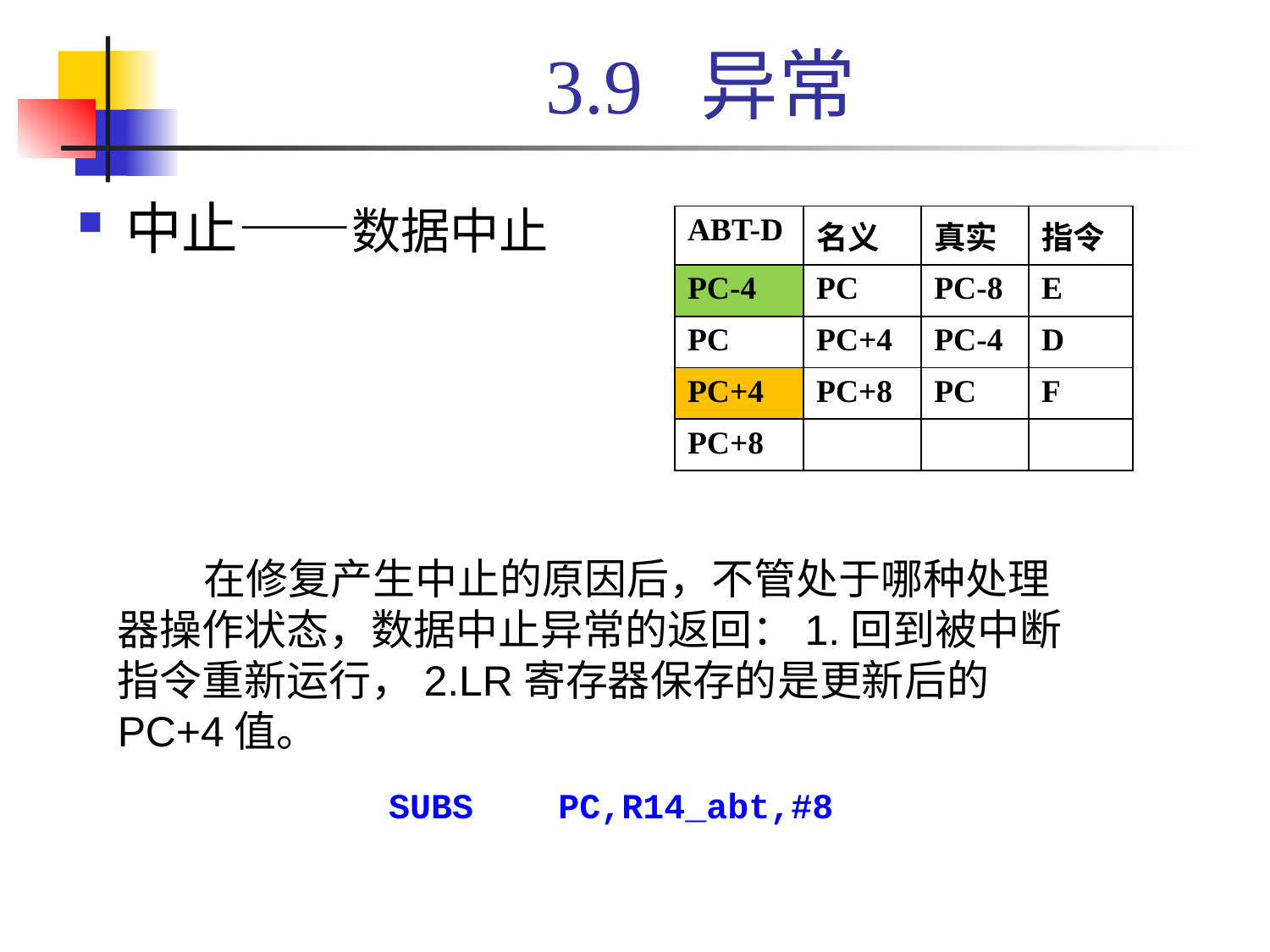

# 3.9  异常
中止——数据中止
| ABT-D | 名义 | 真实 | 指令 |
| --- | --- | --- | --- |
| PC-4 | PC | PC-8 | E |
| PC | PC+4 | PC-4 | D |
| PC+4 | PC+8 | PC | F |
| PC+8 |  |  |  |
        在修复产生中止的原因后，不管处于哪种处理器操作状态，数据中止异常的返回：1.回到被中断指令重新运行，2.LR寄存器保存的是更新后的PC+4值。
 SUBS    PC,R14_abt,#8